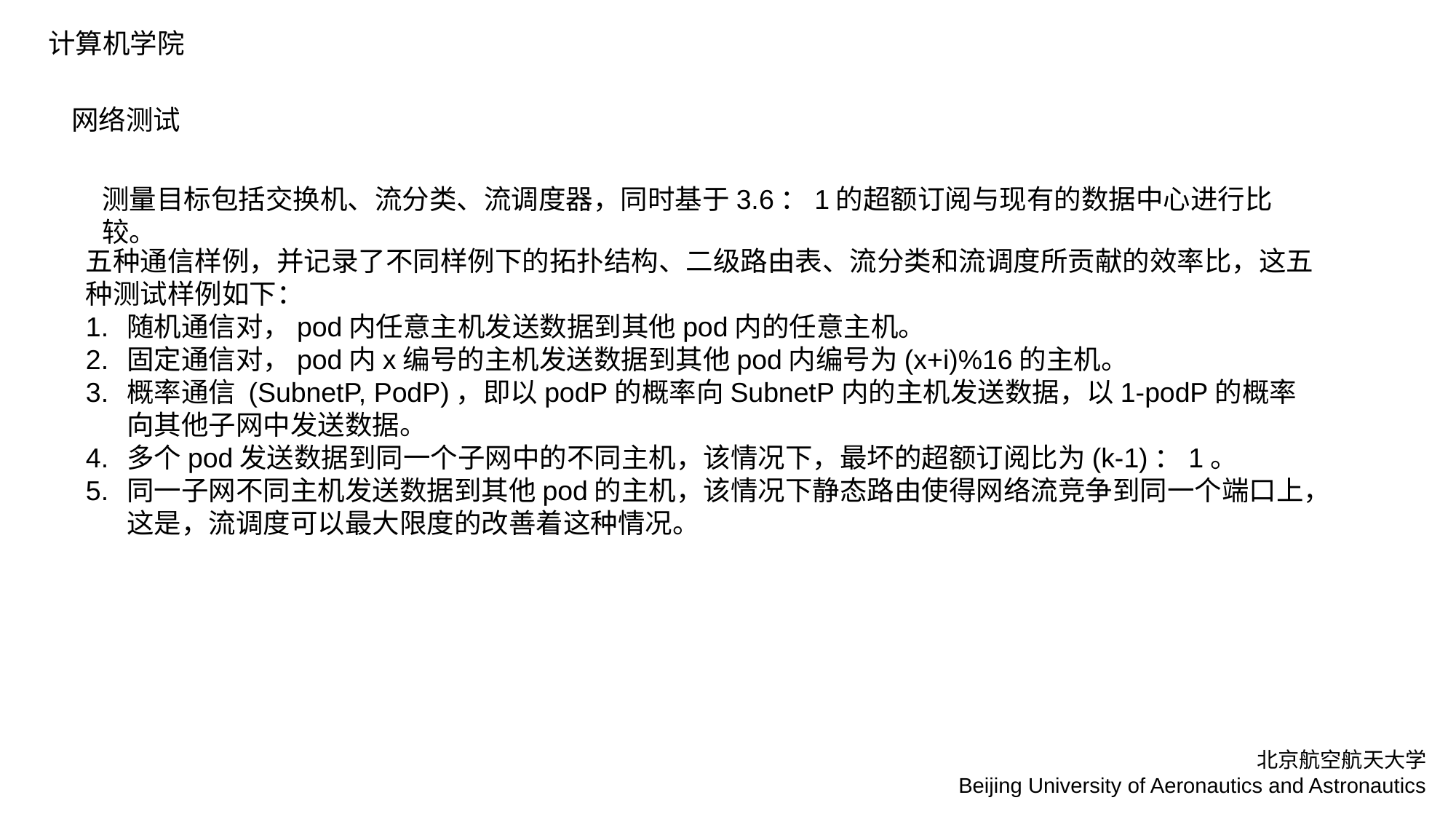

网络测试
测量目标包括交换机、流分类、流调度器，同时基于3.6：1的超额订阅与现有的数据中心进行比较。
五种通信样例，并记录了不同样例下的拓扑结构、二级路由表、流分类和流调度所贡献的效率比，这五种测试样例如下：
随机通信对，pod内任意主机发送数据到其他pod内的任意主机。
固定通信对，pod内x编号的主机发送数据到其他pod内编号为(x+i)%16的主机。
概率通信 (SubnetP, PodP)，即以podP的概率向SubnetP内的主机发送数据，以1-podP的概率向其他子网中发送数据。
多个pod发送数据到同一个子网中的不同主机，该情况下，最坏的超额订阅比为(k-1)：1。
同一子网不同主机发送数据到其他pod的主机，该情况下静态路由使得网络流竞争到同一个端口上，这是，流调度可以最大限度的改善着这种情况。